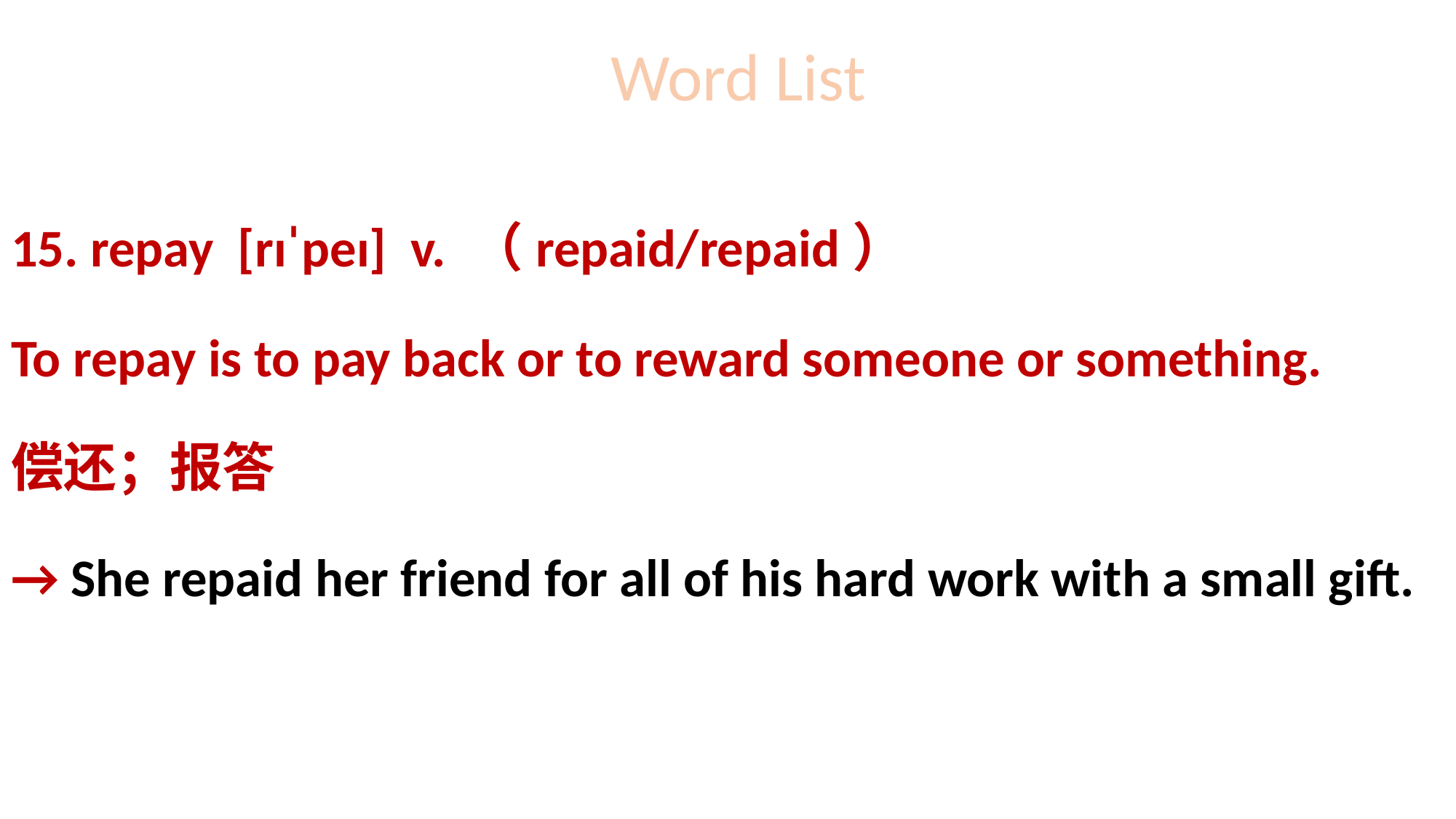

# Word List
15. repay  [rɪˈpeɪ]  v. （repaid/repaid）
To repay is to pay back or to reward someone or something.
偿还；报答
→ She repaid her friend for all of his hard work with a small gift.